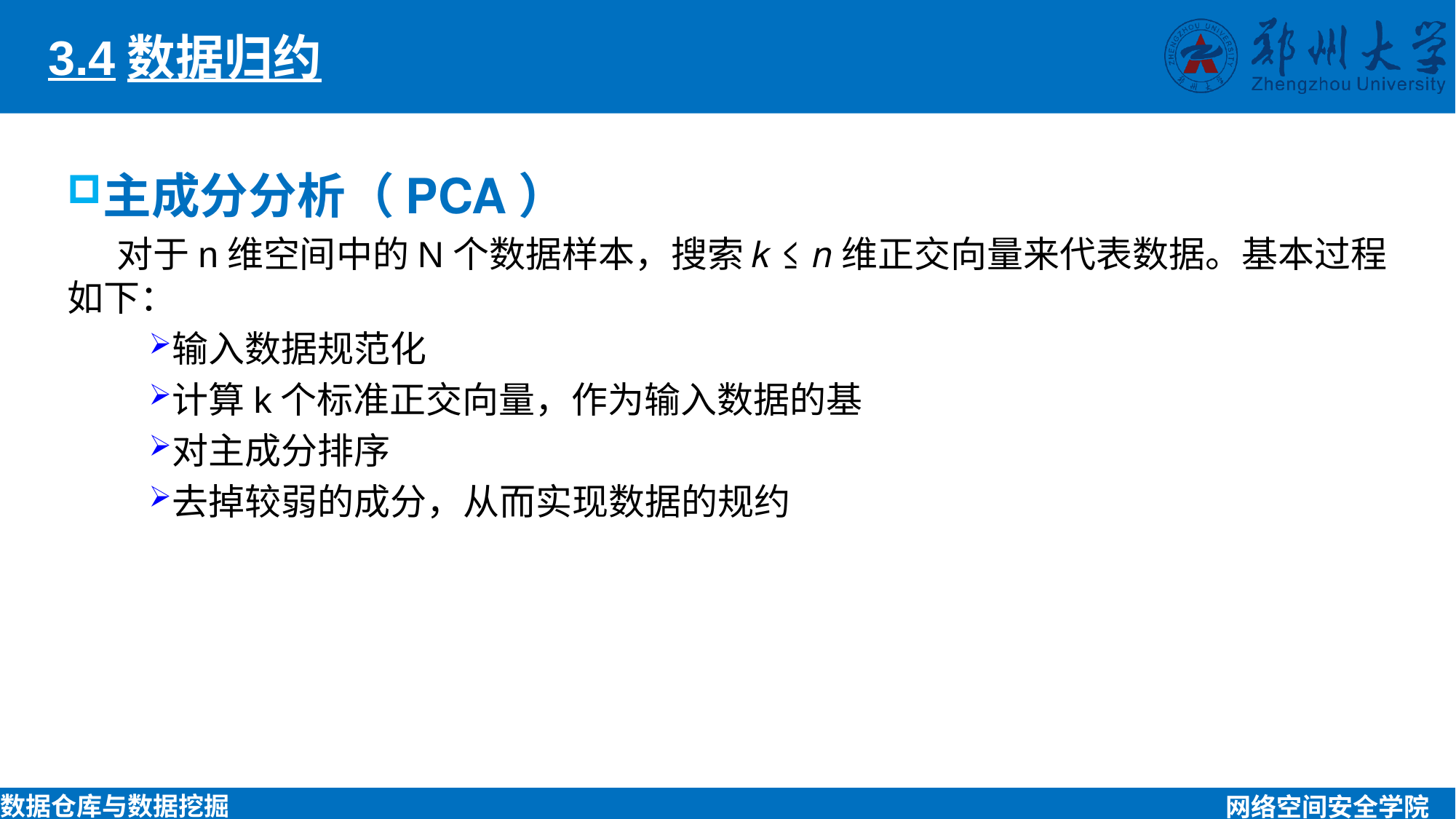

3.4数据归约
主成分分析（PCA）
     对于n维空间中的N个数据样本，搜索k ≤ n维正交向量来代表数据。基本过程如下：
输入数据规范化
计算k个标准正交向量，作为输入数据的基
对主成分排序
去掉较弱的成分，从而实现数据的规约